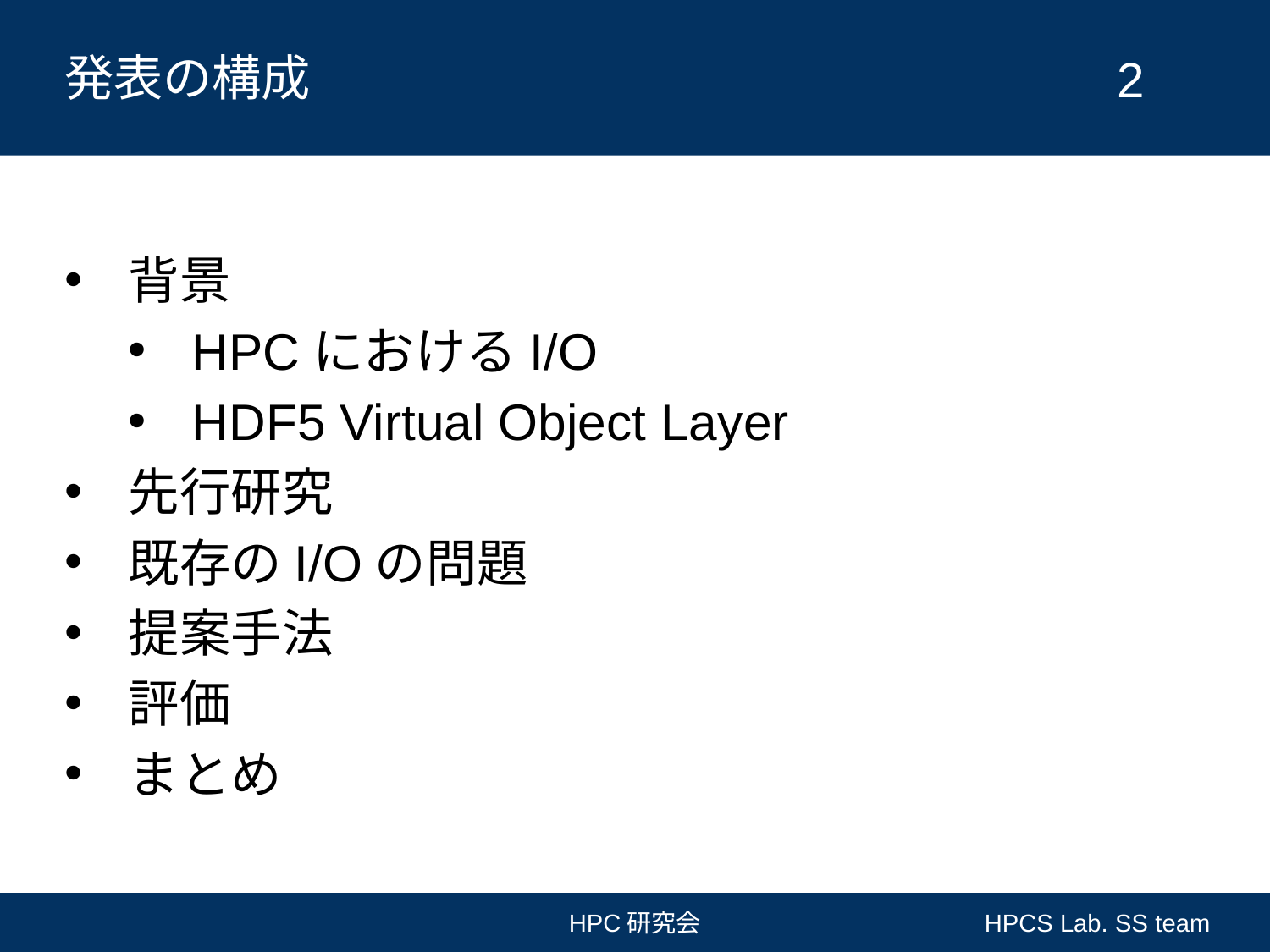

# 発表の構成
2
背景
HPCにおけるI/O
HDF5 Virtual Object Layer
先行研究
既存のI/Oの問題
提案手法
評価
まとめ